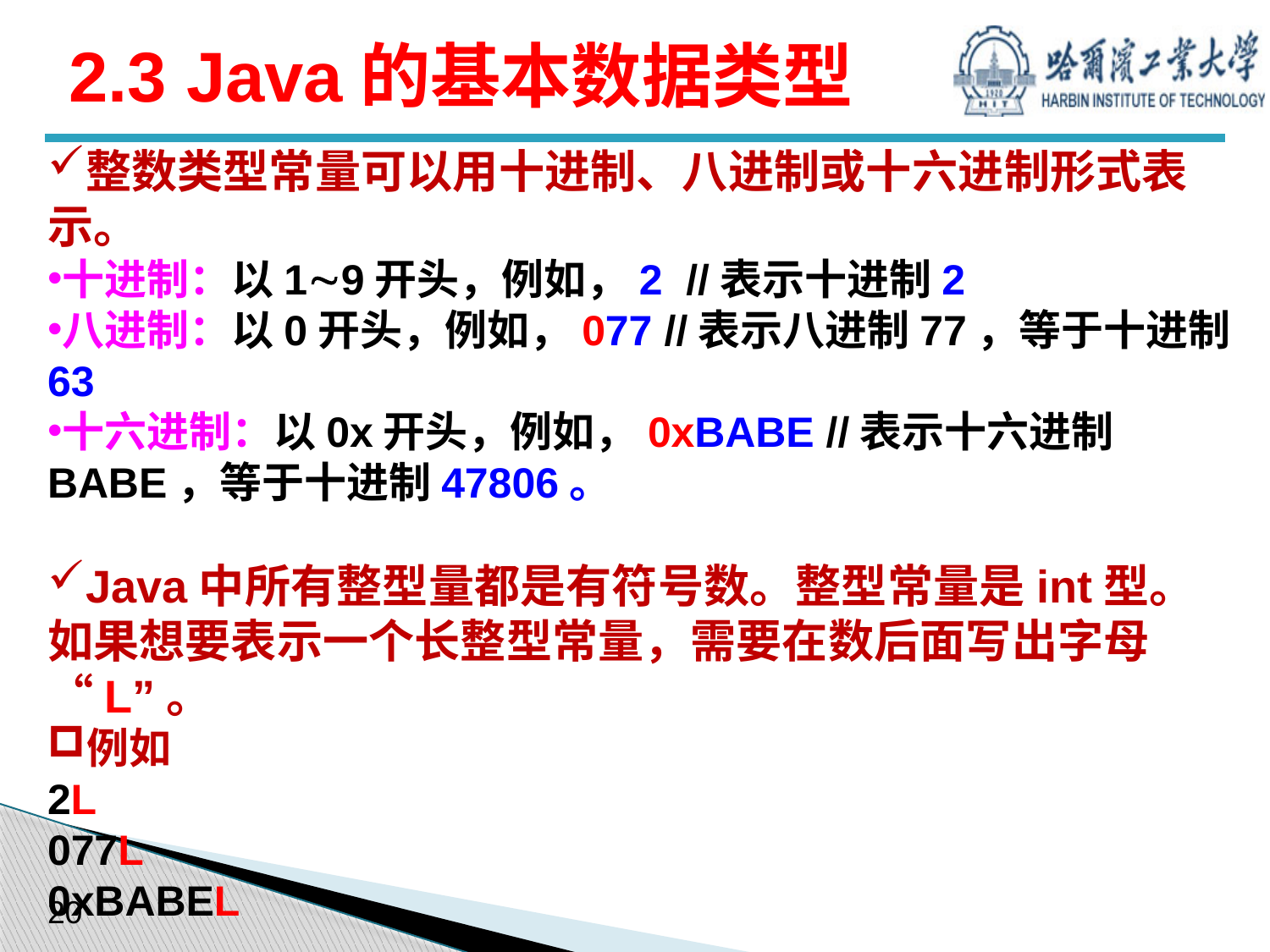

# 2.3 Java的基本数据类型
整数类型常量可以用十进制、八进制或十六进制形式表示。
十进制：以1∼9开头，例如，2  //表示十进制2
八进制：以0开头，例如，077 //表示八进制77，等于十进制63
十六进制：以0x开头，例如，0xBABE //表示十六进制BABE，等于十进制47806。

Java中所有整型量都是有符号数。整型常量是int型。如果想要表示一个长整型常量，需要在数后面写出字母“L”。
例如
2L
077L
0xBABEL